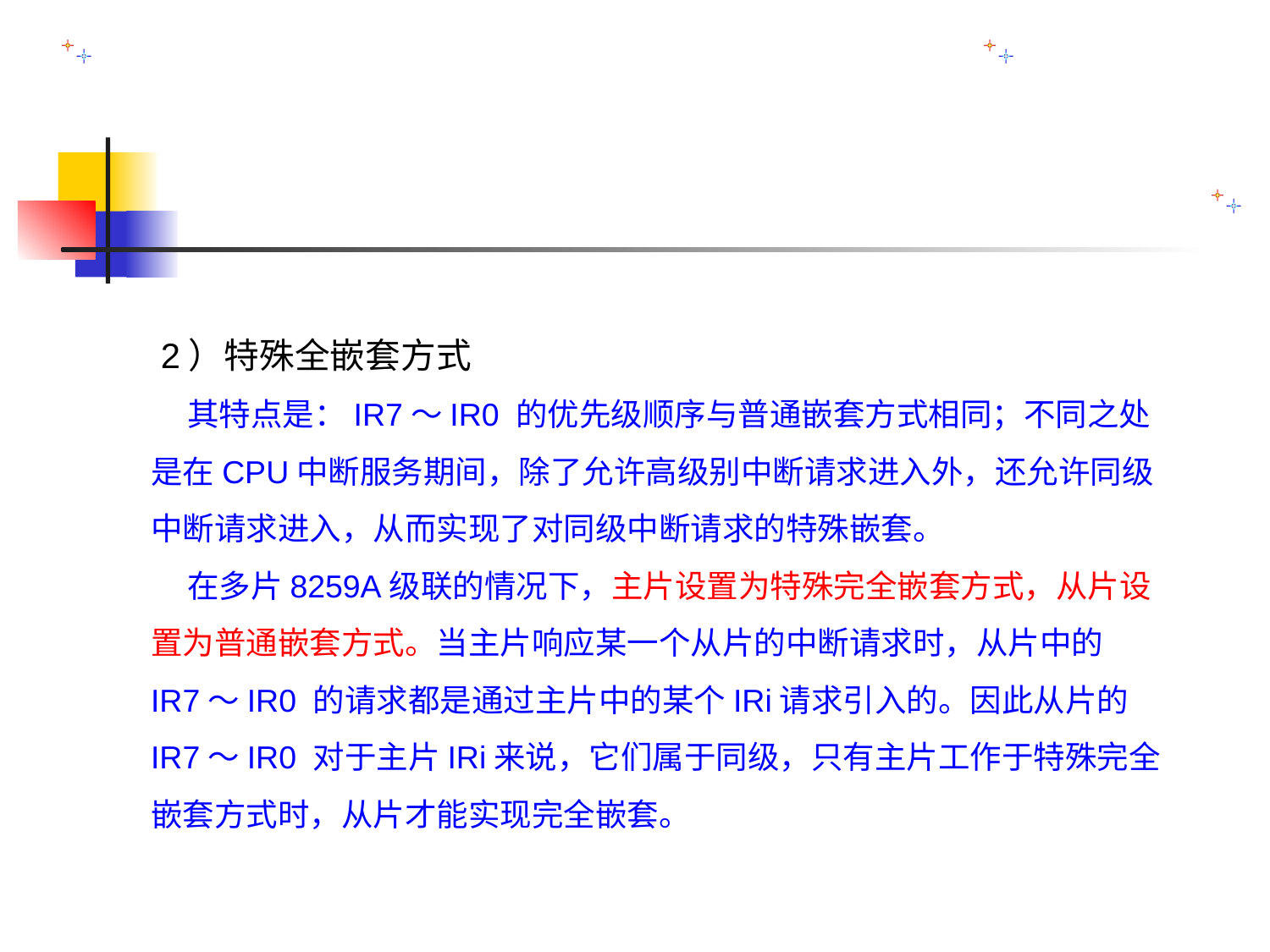

2）特殊全嵌套方式
    其特点是：IR7～IR0 的优先级顺序与普通嵌套方式相同；不同之处是在CPU中断服务期间，除了允许高级别中断请求进入外，还允许同级中断请求进入，从而实现了对同级中断请求的特殊嵌套。
    在多片8259A级联的情况下，主片设置为特殊完全嵌套方式，从片设置为普通嵌套方式。当主片响应某一个从片的中断请求时，从片中的 IR7～IR0 的请求都是通过主片中的某个IRi请求引入的。因此从片的 IR7～IR0 对于主片IRi来说，它们属于同级，只有主片工作于特殊完全嵌套方式时，从片才能实现完全嵌套。